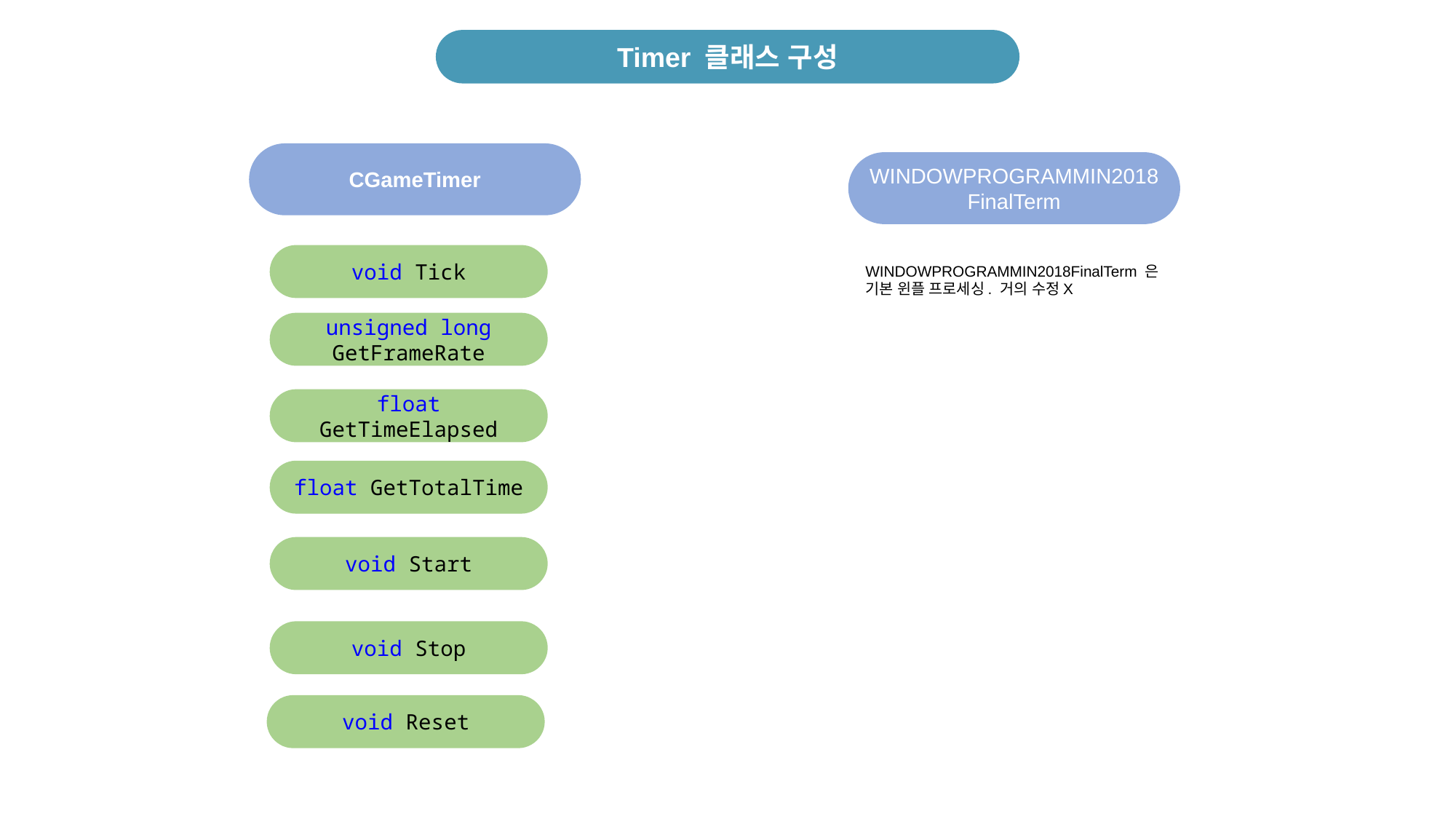

Timer 클래스 구성
CGameTimer
WINDOWPROGRAMMIN2018FinalTerm
void Tick
WINDOWPROGRAMMIN2018FinalTerm 은
기본 윈플 프로세싱. 거의 수정X
unsigned long GetFrameRate
float GetTimeElapsed
float GetTotalTime
void Start
void Stop
void Reset